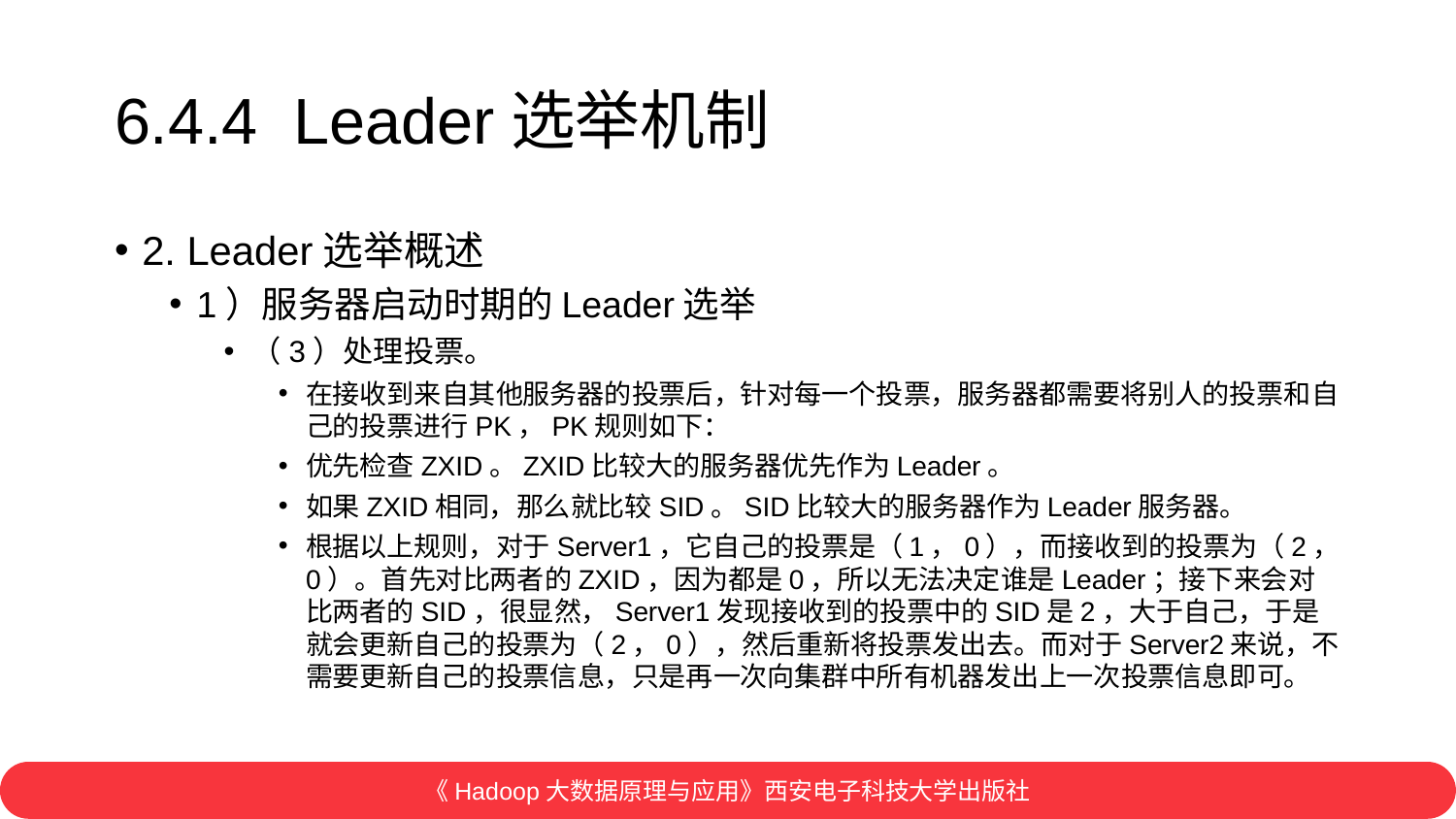

# 6.4.4  Leader选举机制
2. Leader选举概述
1）服务器启动时期的Leader选举
（3）处理投票。
在接收到来自其他服务器的投票后，针对每一个投票，服务器都需要将别人的投票和自己的投票进行PK，PK规则如下：
优先检查ZXID。ZXID比较大的服务器优先作为Leader。
如果ZXID相同，那么就比较SID。SID比较大的服务器作为Leader服务器。
根据以上规则，对于Server1，它自己的投票是（1，0），而接收到的投票为（2，0）。首先对比两者的ZXID，因为都是0，所以无法决定谁是Leader；接下来会对比两者的SID，很显然，Server1发现接收到的投票中的SID是2，大于自己，于是就会更新自己的投票为（2，0），然后重新将投票发出去。而对于Server2来说，不需要更新自己的投票信息，只是再一次向集群中所有机器发出上一次投票信息即可。